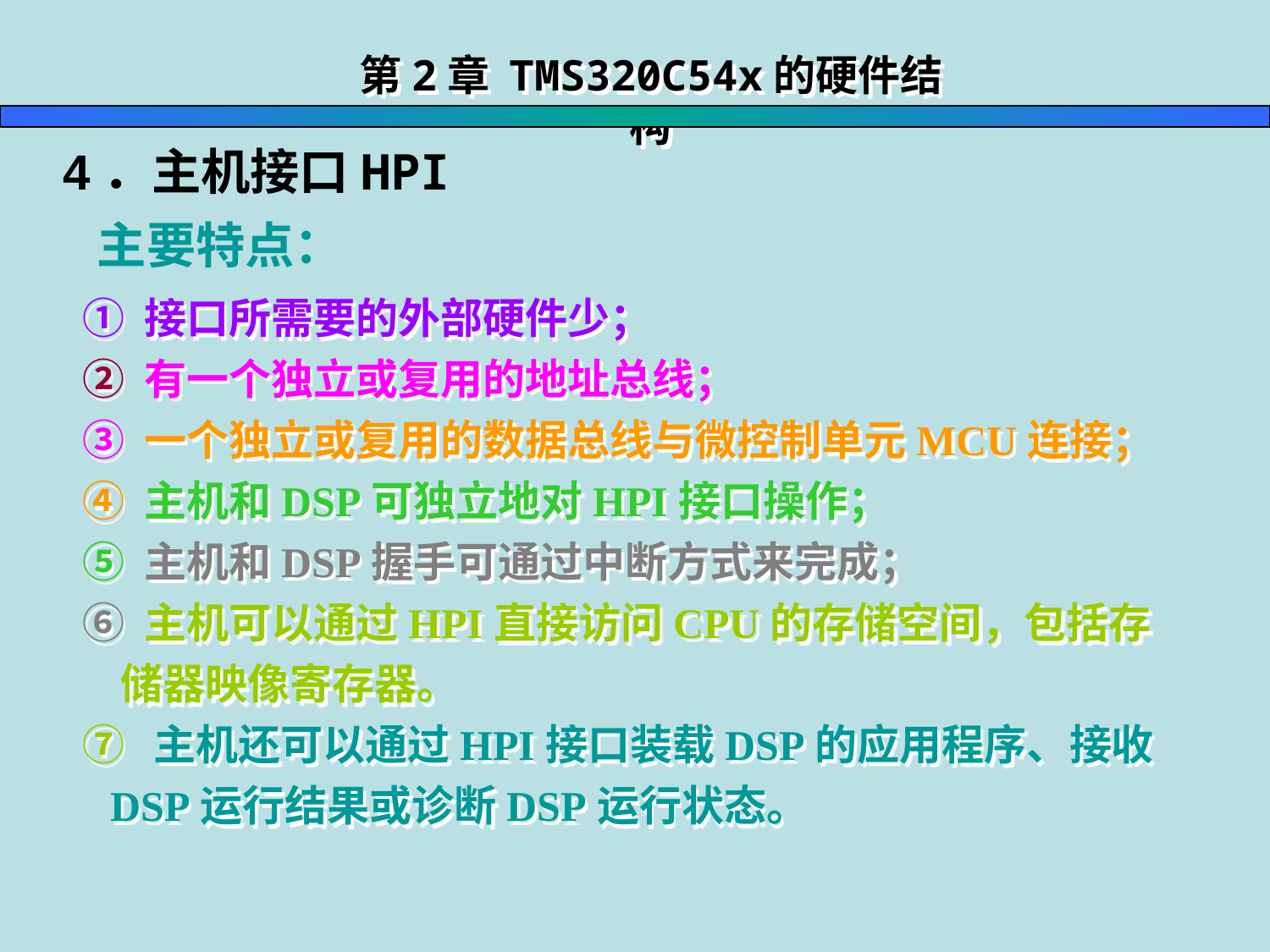

第2章 TMS320C54x的硬件结构

4．主机接口HPI
  主要特点：
  ① 接口所需要的外部硬件少；
  ② 有一个独立或复用的地址总线；
  ③ 一个独立或复用的数据总线与微控制单元MCU连接；
  ④ 主机和DSP可独立地对HPI接口操作；
  ⑤ 主机和DSP握手可通过中断方式来完成；
  ⑥ 主机可以通过HPI直接访问CPU的存储空间，包括存
     储器映像寄存器。
  ⑦  主机还可以通过HPI接口装载DSP的应用程序、接收
    DSP运行结果或诊断DSP运行状态。
114